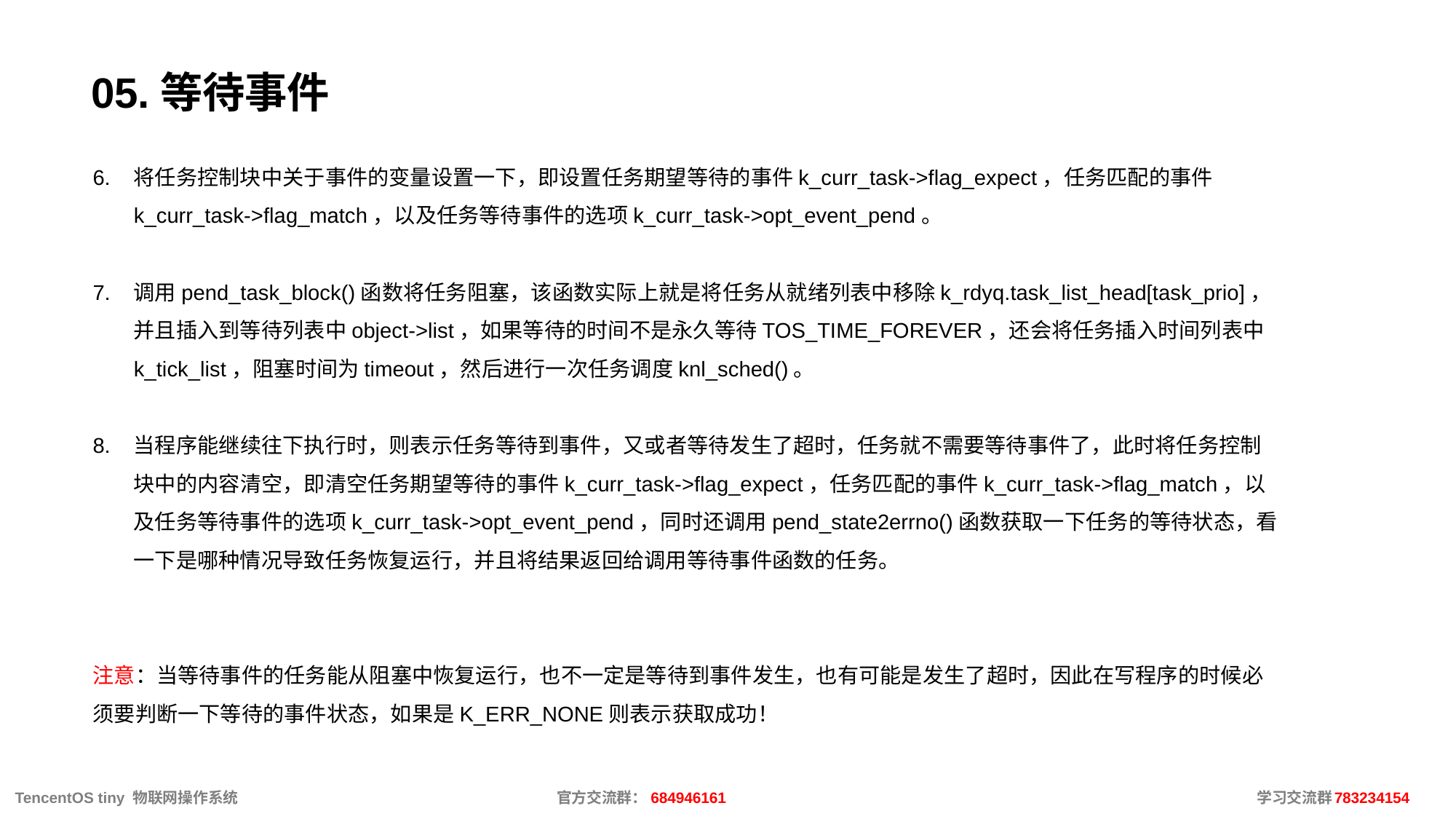

# 05.等待事件
将任务控制块中关于事件的变量设置一下，即设置任务期望等待的事件k_curr_task->flag_expect，任务匹配的事件k_curr_task->flag_match，以及任务等待事件的选项k_curr_task->opt_event_pend。

调用pend_task_block()函数将任务阻塞，该函数实际上就是将任务从就绪列表中移除k_rdyq.task_list_head[task_prio]，并且插入到等待列表中object->list，如果等待的时间不是永久等待TOS_TIME_FOREVER，还会将任务插入时间列表中k_tick_list，阻塞时间为timeout，然后进行一次任务调度knl_sched()。

当程序能继续往下执行时，则表示任务等待到事件，又或者等待发生了超时，任务就不需要等待事件了，此时将任务控制块中的内容清空，即清空任务期望等待的事件k_curr_task->flag_expect，任务匹配的事件k_curr_task->flag_match，以及任务等待事件的选项k_curr_task->opt_event_pend，同时还调用pend_state2errno()函数获取一下任务的等待状态，看一下是哪种情况导致任务恢复运行，并且将结果返回给调用等待事件函数的任务。

注意：当等待事件的任务能从阻塞中恢复运行，也不一定是等待到事件发生，也有可能是发生了超时，因此在写程序的时候必须要判断一下等待的事件状态，如果是K_ERR_NONE则表示获取成功！

 TencentOS tiny 物联网操作系统			官方交流群：684946161					          学习交流群：783234154